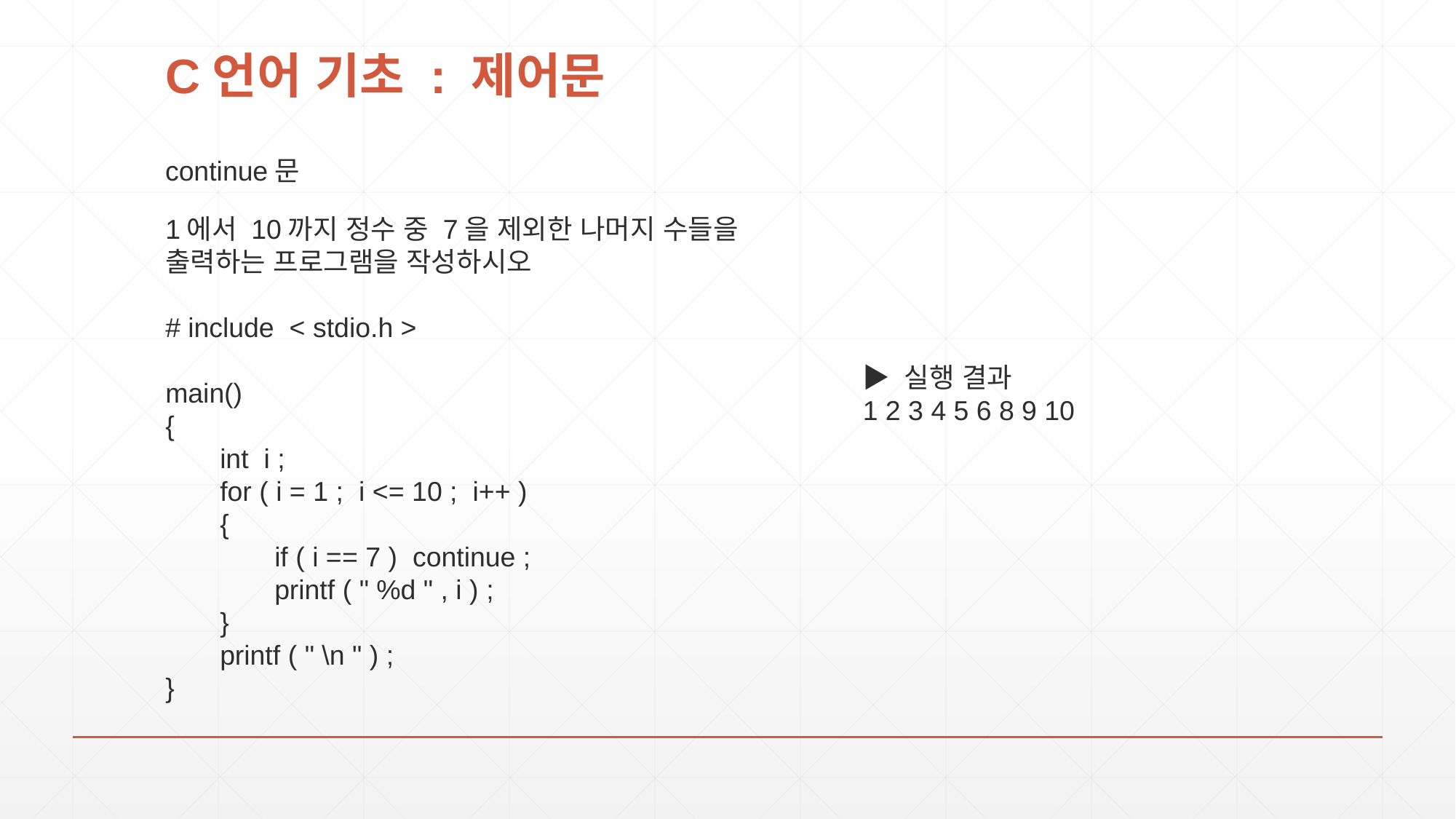

# C언어 기초 : 제어문
continue문

1에서 10까지 정수 중 7을 제외한 나머지 수들을 출력하는 프로그램을 작성하시오

# include  < stdio.h >

main()
{
int  i ;
for ( i = 1 ;  i <= 10 ;  i++ )
{
if ( i == 7 )  continue ;
printf ( " %d " , i ) ;
}
printf ( " \n " ) ;
}

▶ 실행 결과
1 2 3 4 5 6 8 9 10